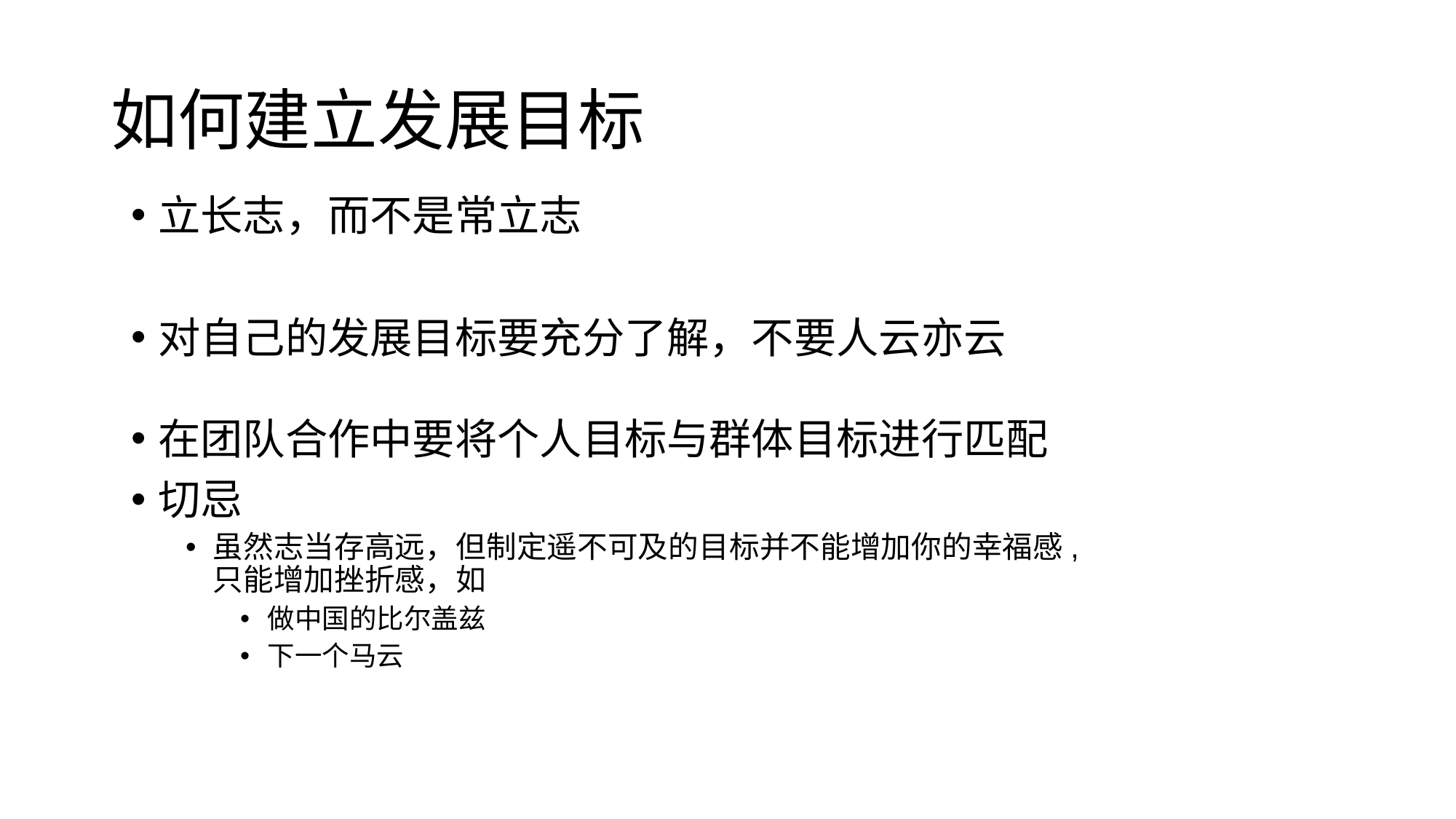

# 如何建立发展目标
立长志，而不是常立志

对自己的发展目标要充分了解，不要人云亦云

在团队合作中要将个人目标与群体目标进行匹配
切忌
虽然志当存高远，但制定遥不可及的目标并不能增加你的幸福感,只能增加挫折感，如
做中国的比尔盖兹
下一个马云